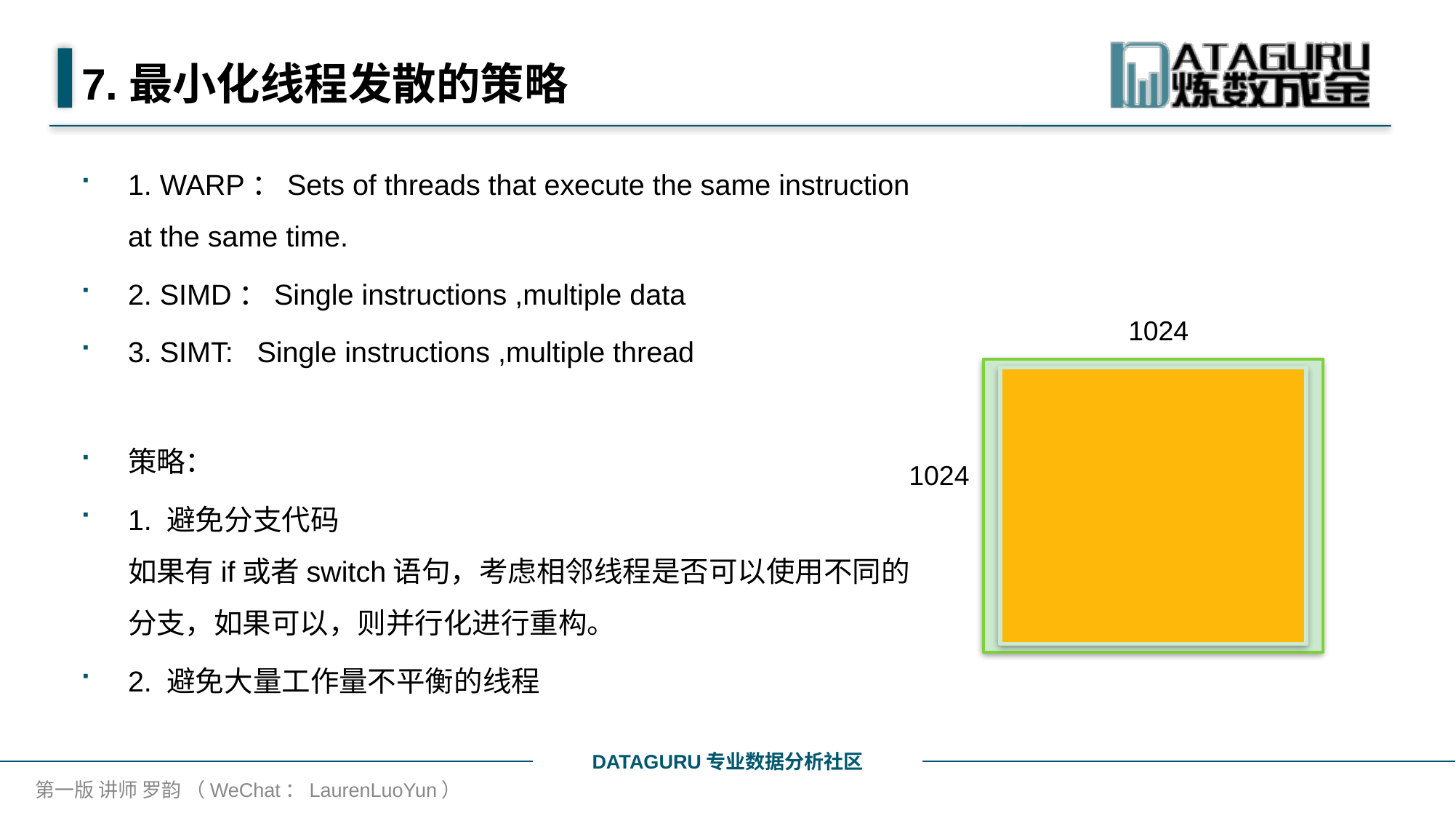

# 7.最小化线程发散的策略
1. WARP：Sets of threads that execute the same instruction at the same time.
2. SIMD：Single instructions ,multiple data
3. SIMT:   Single instructions ,multiple thread
策略：
1. 避免分支代码
如果有if或者switch语句，考虑相邻线程是否可以使用不同的分支，如果可以，则并行化进行重构。
2. 避免大量工作量不平衡的线程
1024

1024